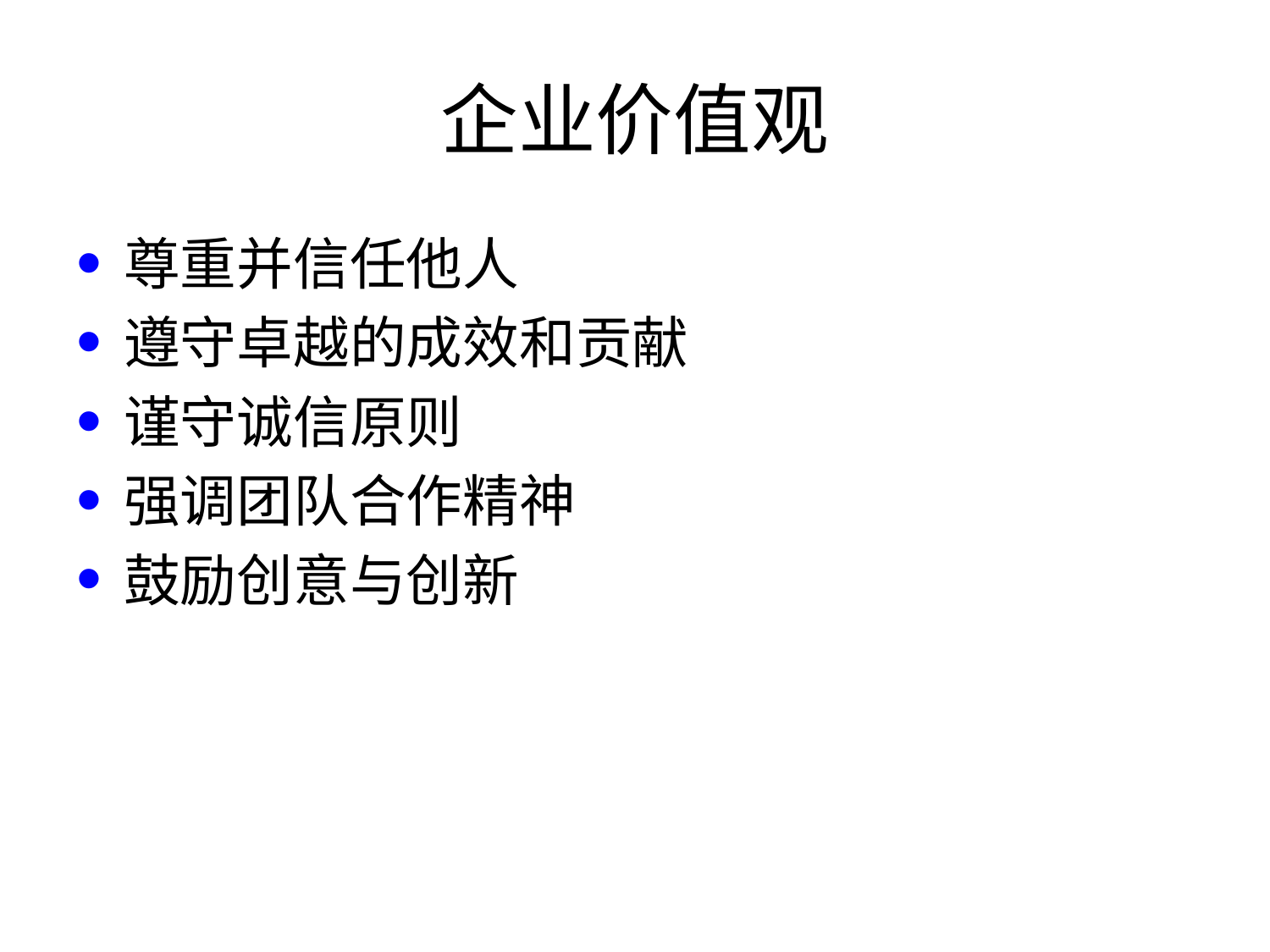

# 企业价值观
尊重并信任他人
遵守卓越的成效和贡献
谨守诚信原则
强调团队合作精神
鼓励创意与创新